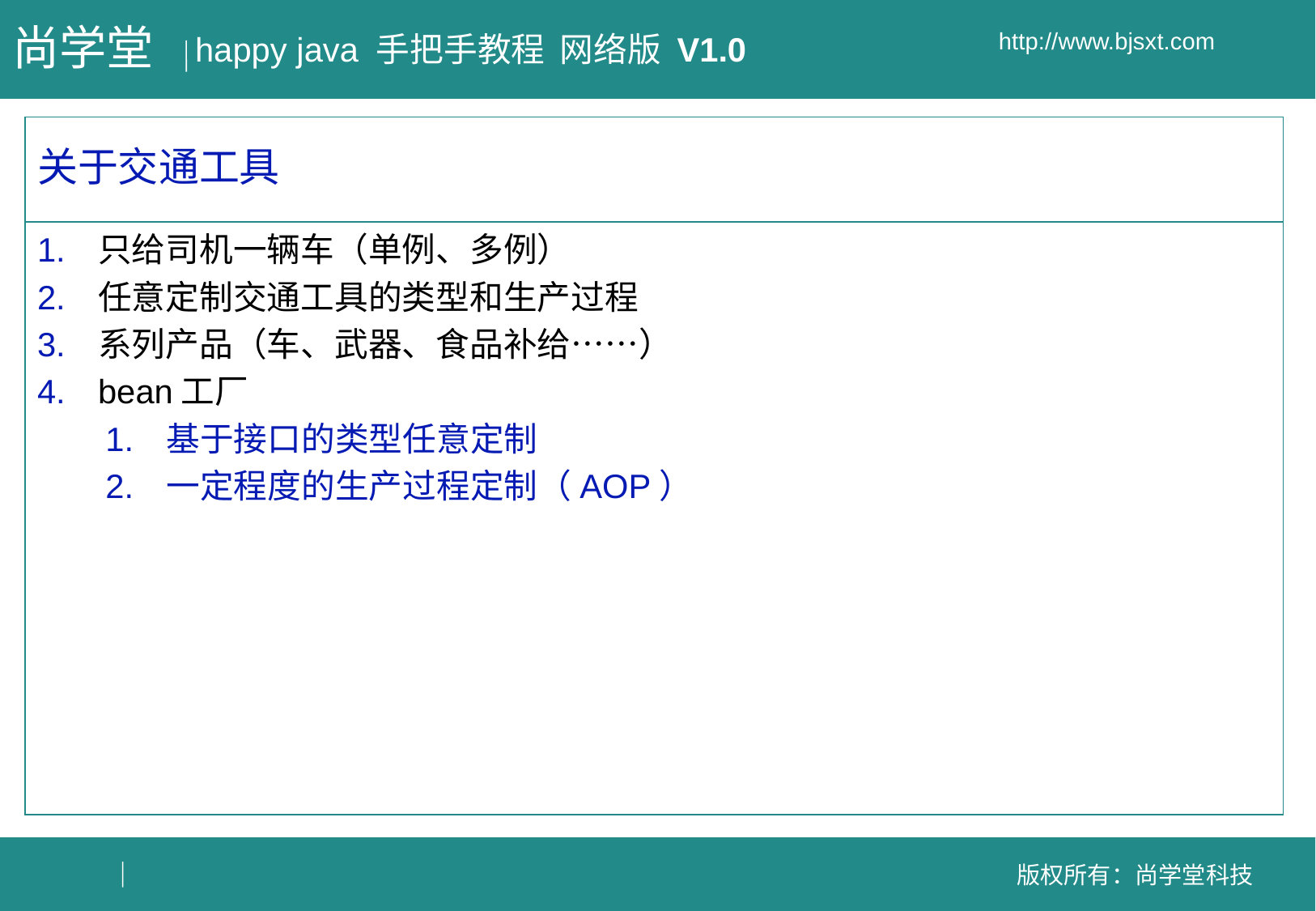

# 关于交通工具
只给司机一辆车（单例、多例）
任意定制交通工具的类型和生产过程
系列产品（车、武器、食品补给……）
bean工厂
基于接口的类型任意定制
一定程度的生产过程定制（AOP）